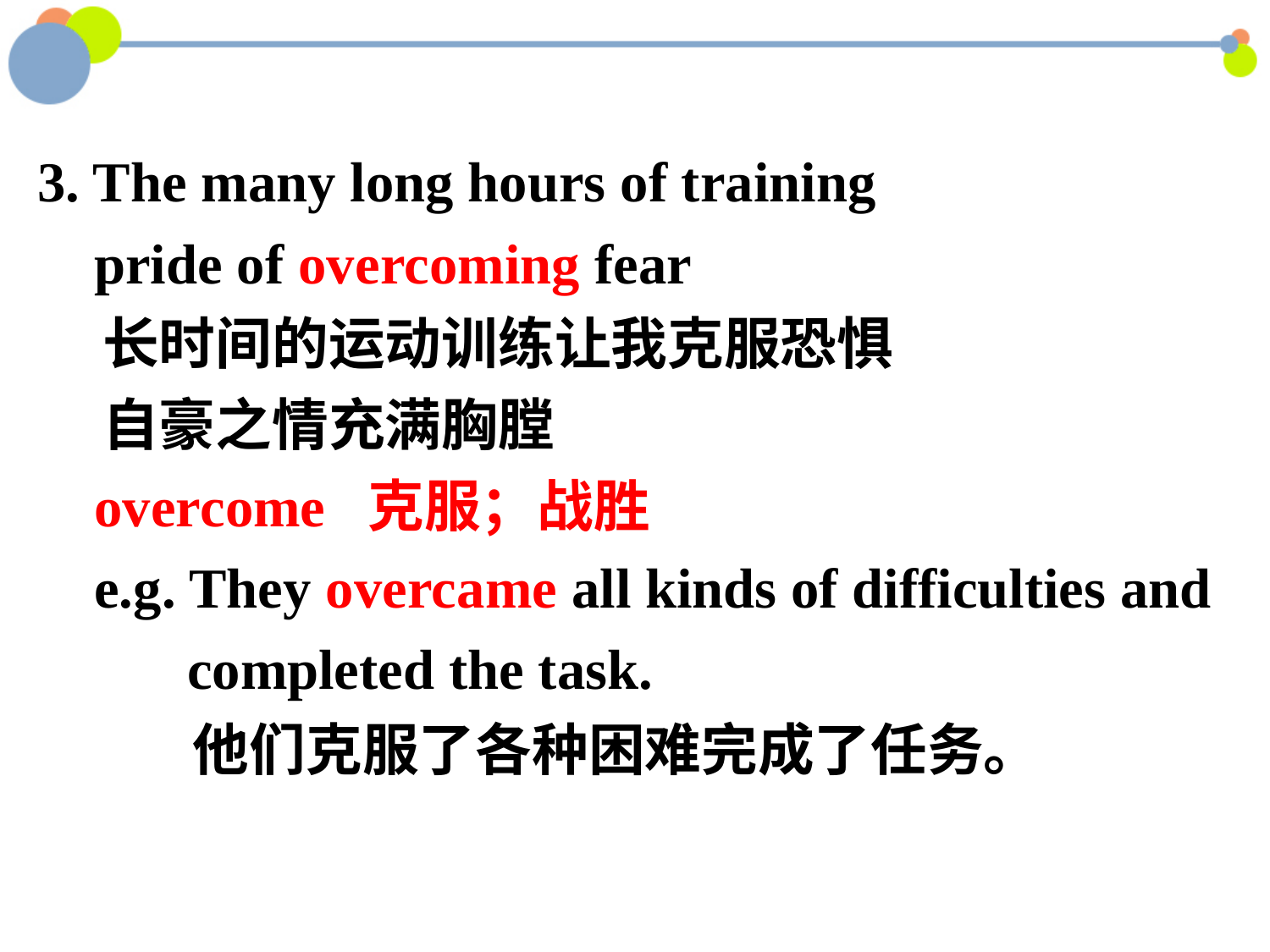

3. The many long hours of training
    pride of overcoming fear
    长时间的运动训练让我克服恐惧
    自豪之情充满胸膛
    overcome  克服；战胜
    e.g. They overcame all kinds of difficulties and completed the task.
           他们克服了各种困难完成了任务。